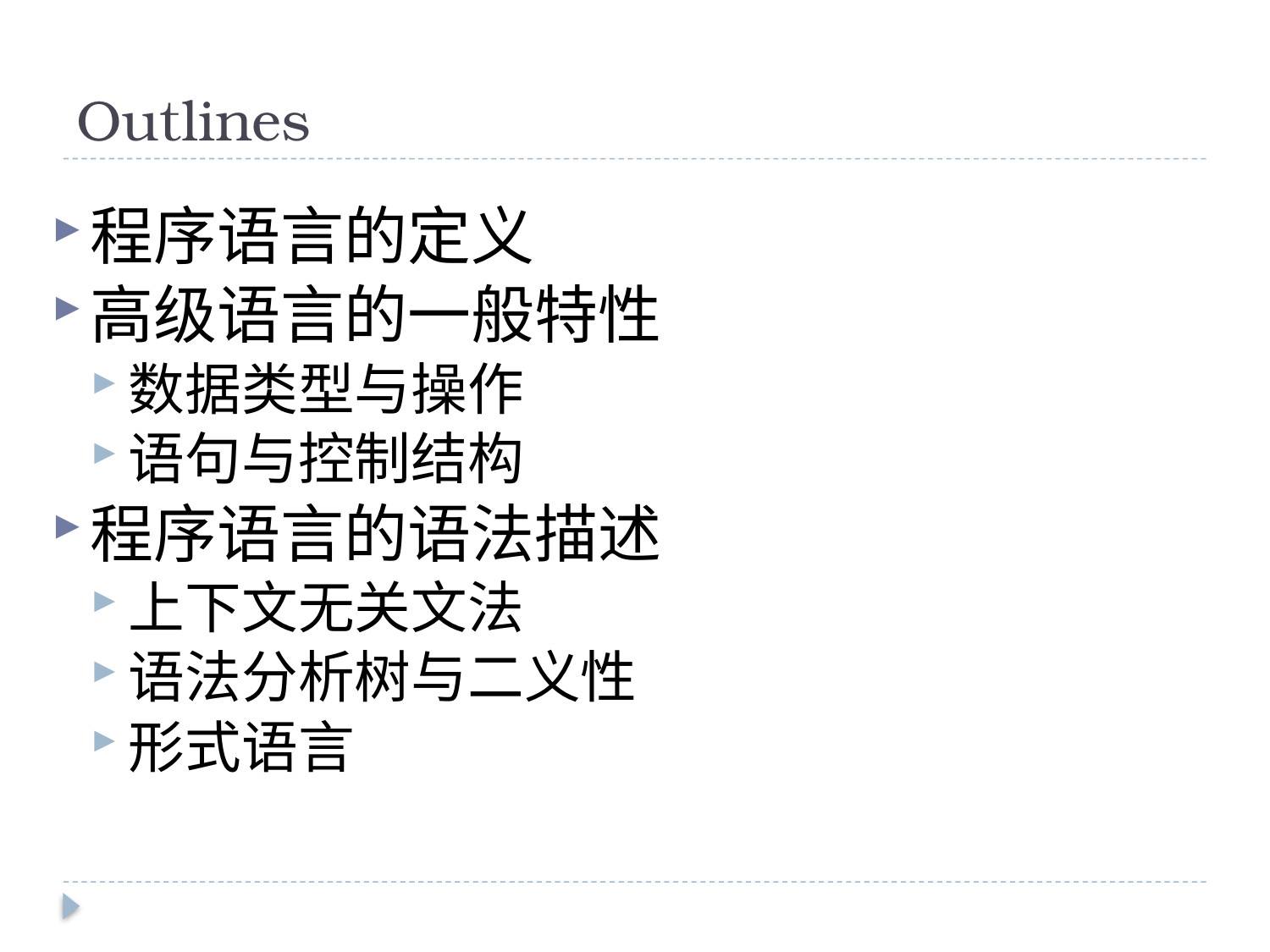

# Outlines
程序语言的定义
高级语言的一般特性
数据类型与操作
语句与控制结构
程序语言的语法描述
上下文无关文法
语法分析树与二义性
形式语言
2